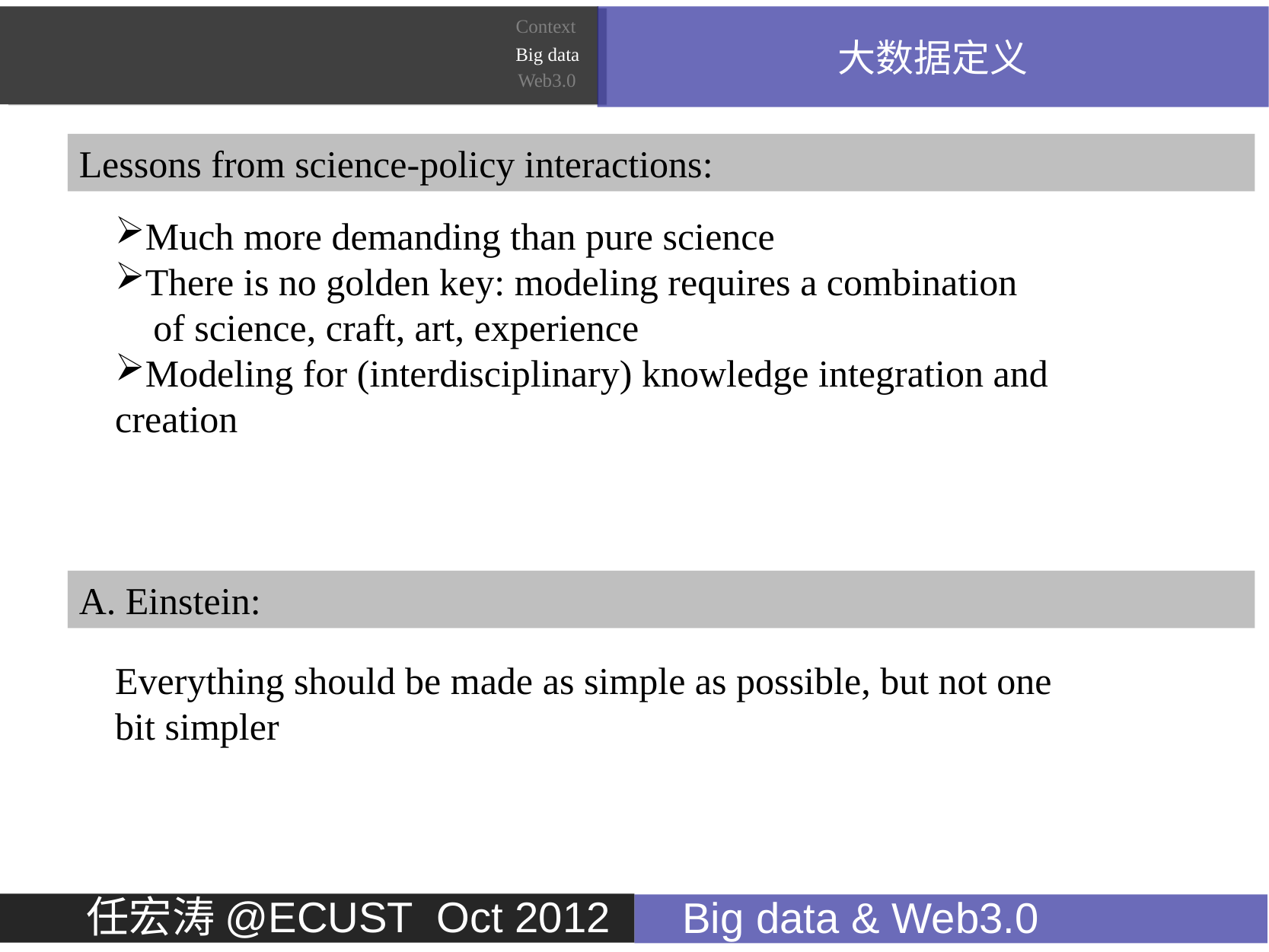

大数据定义
Context
Big data
Web3.0
Lessons from science-policy interactions:
Much more demanding than pure science
There is no golden key: modeling requires a combination
    of science, craft, art, experience
Modeling for (interdisciplinary) knowledge integration and creation
A. Einstein:
Everything should be made as simple as possible, but not one
bit simpler
        任宏涛@ECUST  Oct 2012
    Big data & Web3.0